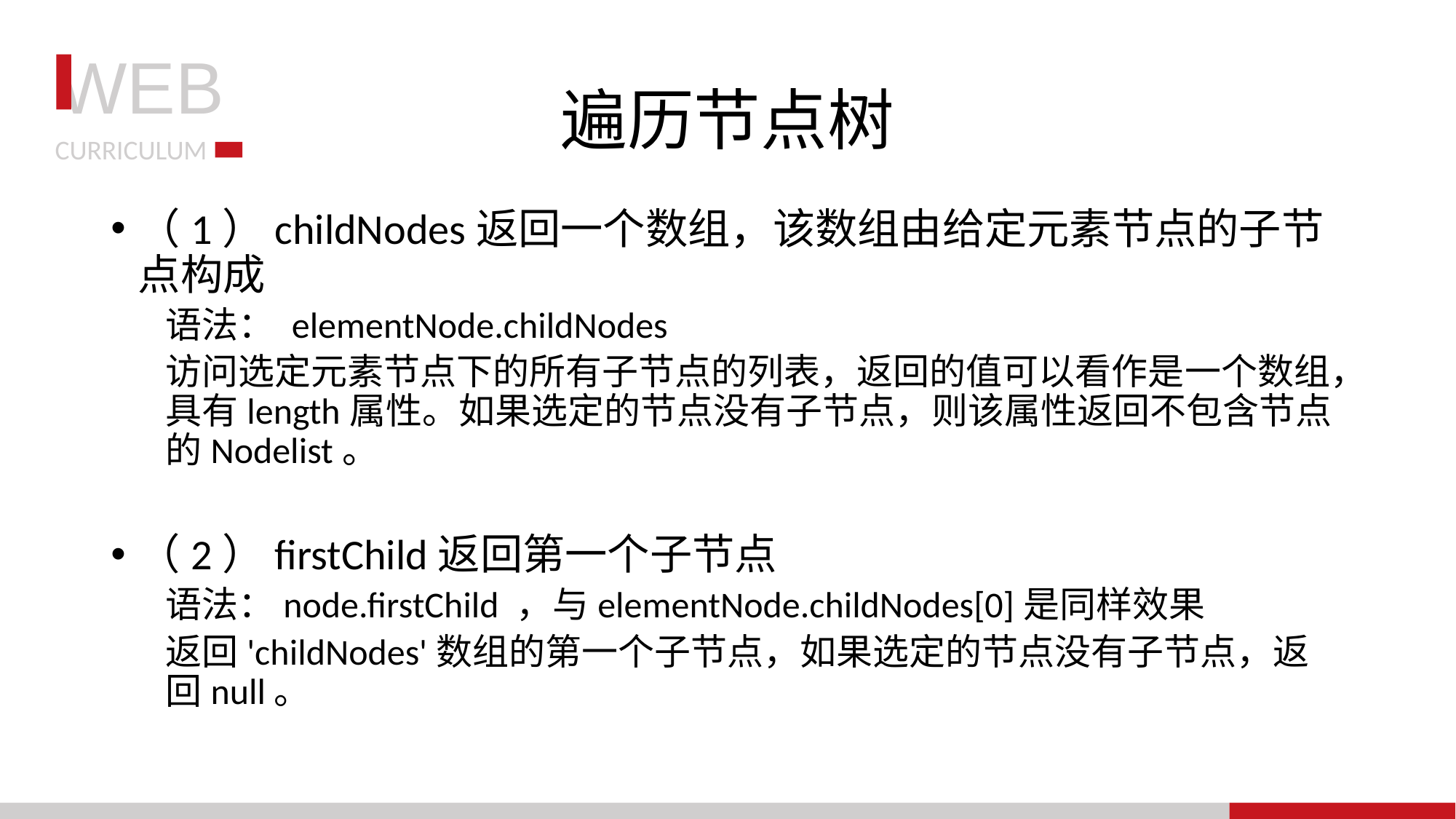

# 遍历节点树
（1）childNodes返回一个数组，该数组由给定元素节点的子节点构成
语法： elementNode.childNodes
访问选定元素节点下的所有子节点的列表，返回的值可以看作是一个数组，具有length属性。如果选定的节点没有子节点，则该属性返回不包含节点的Nodelist。

（2）firstChild返回第一个子节点
语法：node.firstChild ，与elementNode.childNodes[0]是同样效果
返回'childNodes'数组的第一个子节点，如果选定的节点没有子节点，返回null。